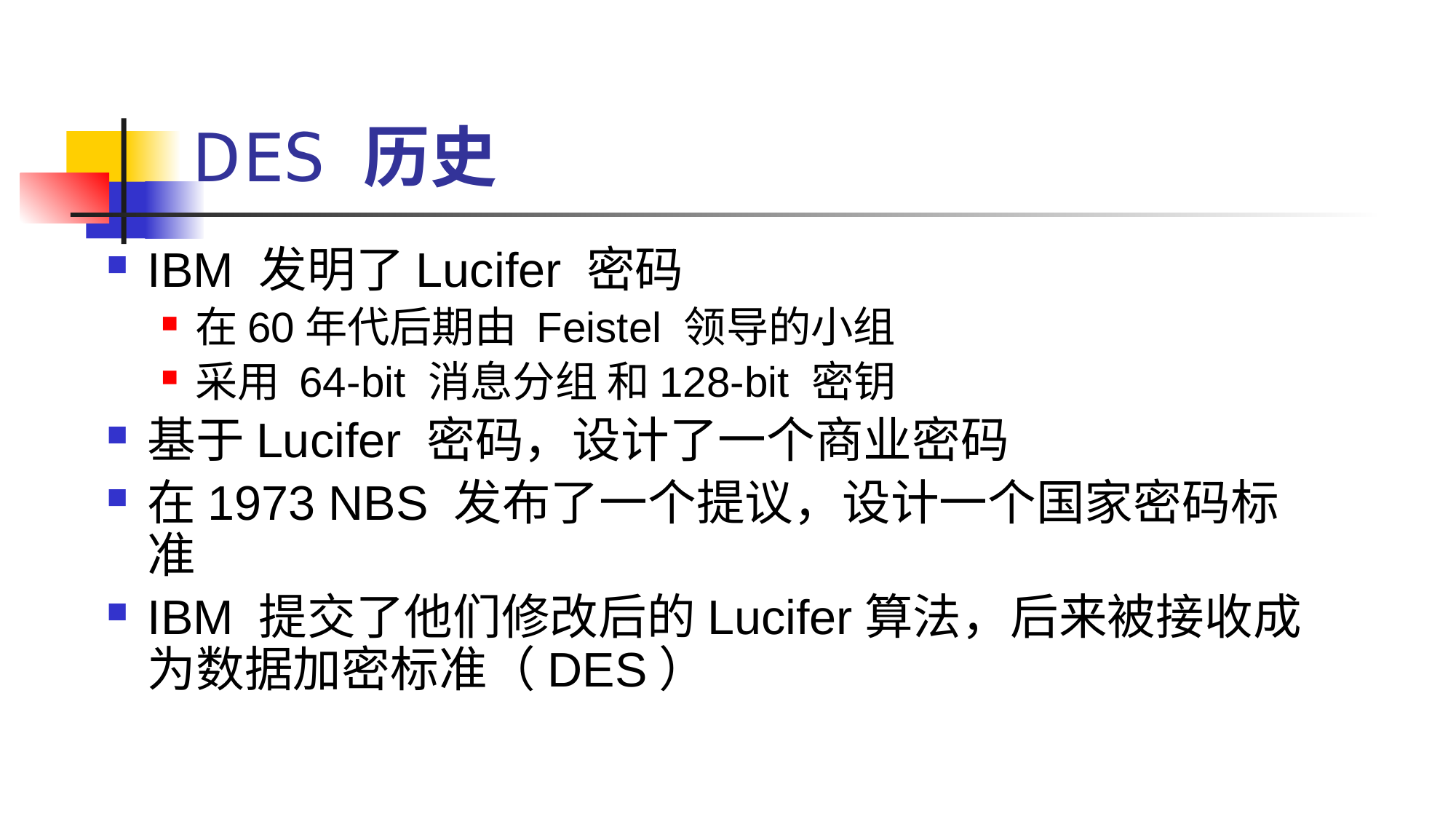

# DES 历史
IBM 发明了Lucifer 密码
在60年代后期由 Feistel 领导的小组
采用 64-bit 消息分组 和128-bit 密钥
基于Lucifer 密码，设计了一个商业密码
在1973 NBS 发布了一个提议，设计一个国家密码标准
IBM 提交了他们修改后的Lucifer算法，后来被接收成为数据加密标准（DES）